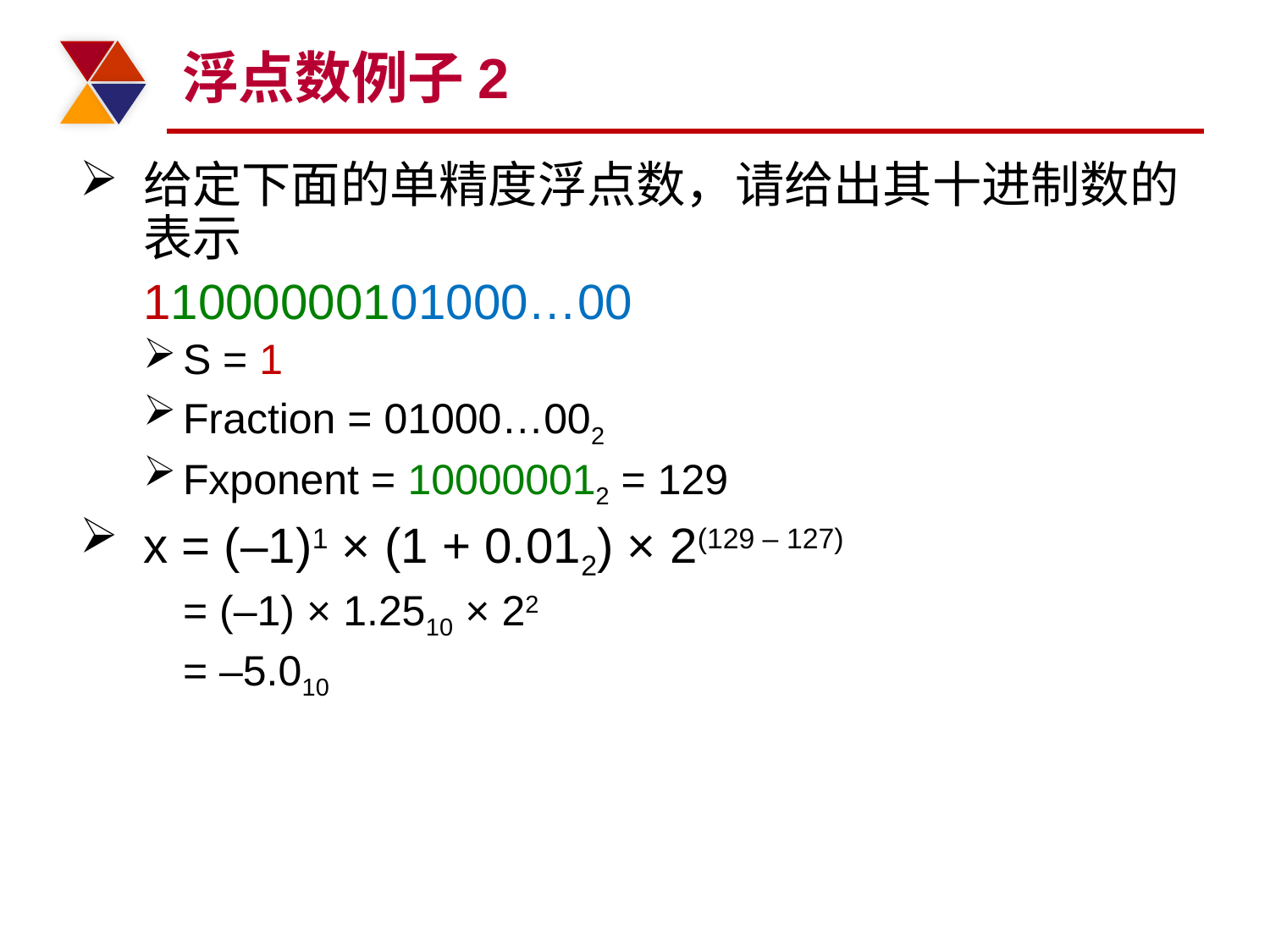

# 浮点数例子2
给定下面的单精度浮点数，请给出其十进制数的表示
	11000000101000…00
S = 1
Fraction = 01000…002
Fxponent = 100000012 = 129
x = (–1)1 × (1 + 0.012) × 2(129 – 127)
	= (–1) × 1.2510 × 22
	= –5.010